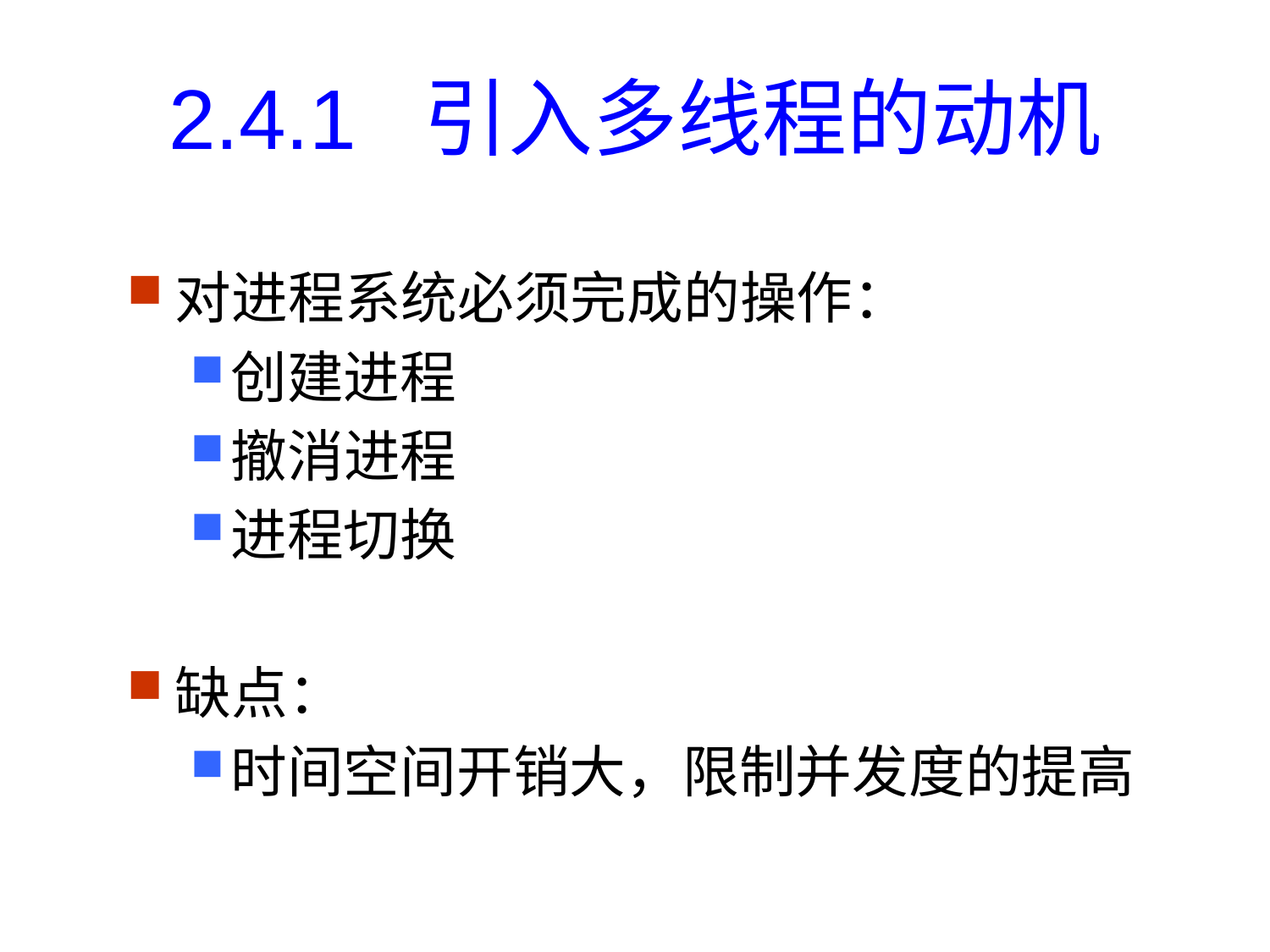

# 2.4.1  引入多线程的动机
对进程系统必须完成的操作：
创建进程
撤消进程
进程切换

缺点：
时间空间开销大，限制并发度的提高